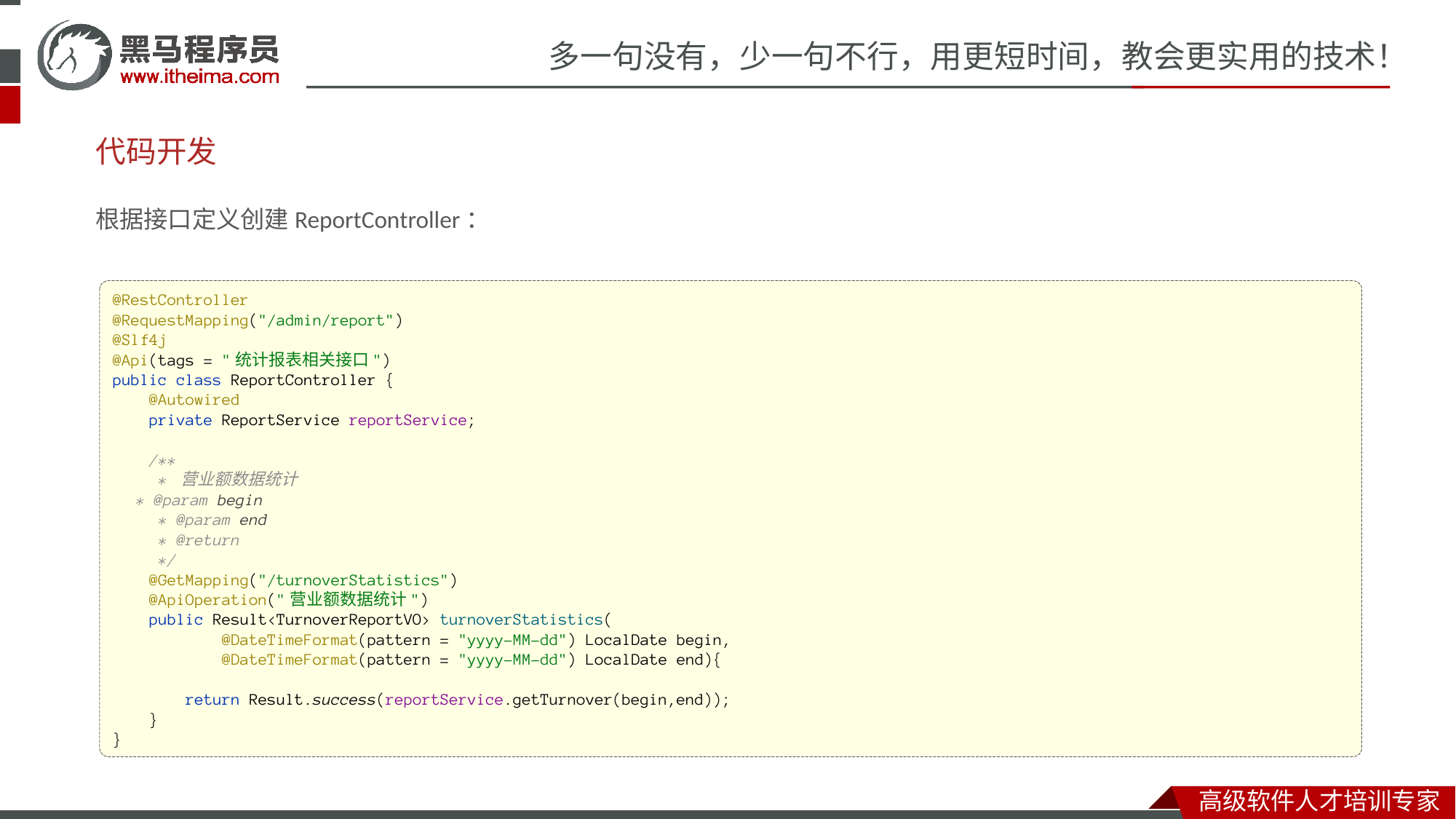

# 代码开发
根据接口定义创建ReportController：
@RestController
@RequestMapping("/admin/report")
@Slf4j
@Api(tags = "统计报表相关接口")
public class ReportController {
    @Autowired
    private ReportService reportService;
    /**
     * 营业额数据统计
     * @param begin
     * @param end
     * @return
     */
    @GetMapping("/turnoverStatistics")
    @ApiOperation("营业额数据统计")
    public Result<TurnoverReportVO> turnoverStatistics(
            @DateTimeFormat(pattern = "yyyy-MM-dd") LocalDate begin,
	@DateTimeFormat(pattern = "yyyy-MM-dd") LocalDate end){
        return Result.success(reportService.getTurnover(begin,end));
    }
}